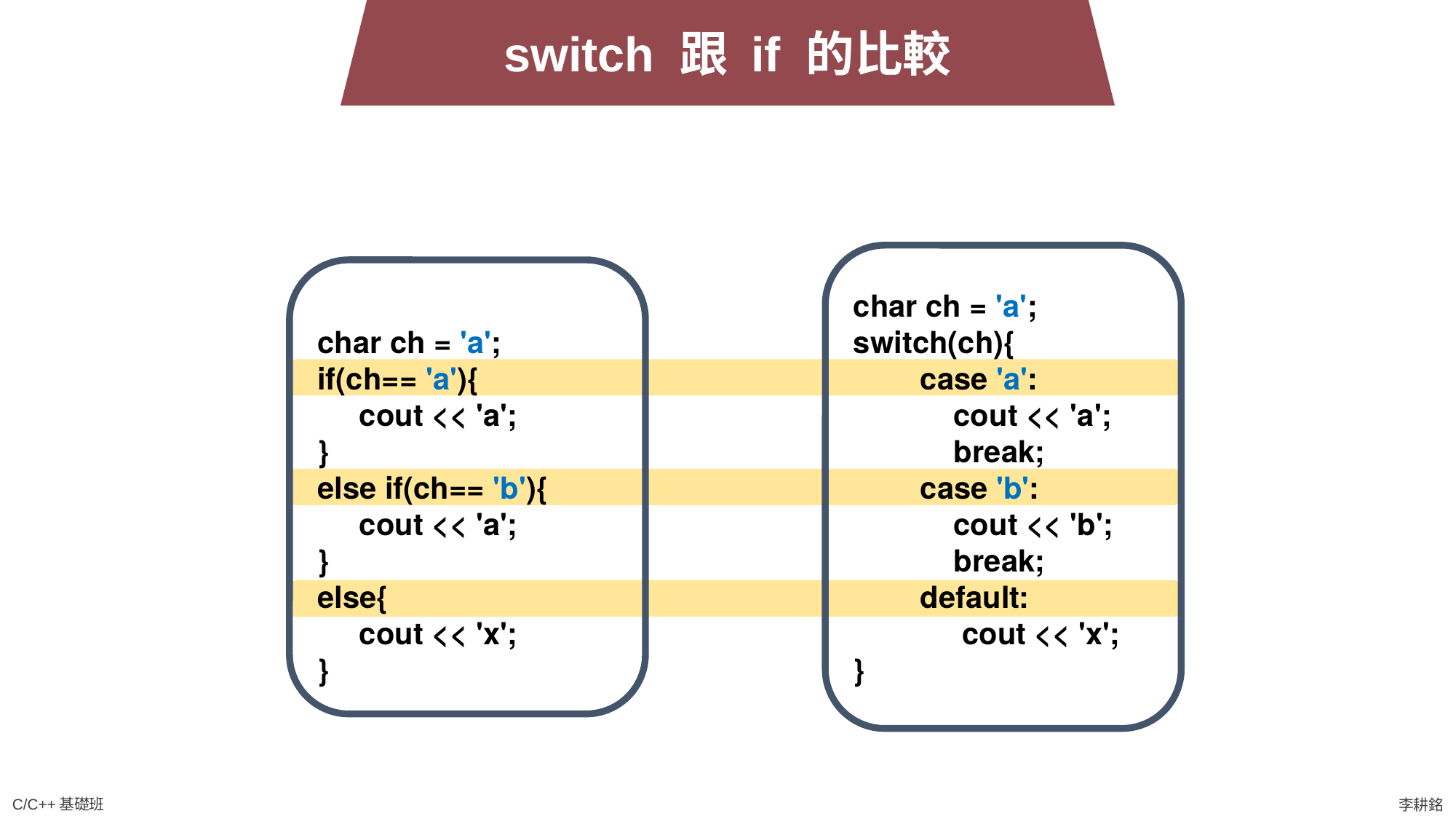

switch 跟 if 的比較
char ch = 'a';
switch(ch){
        case 'a':
            cout << 'a';
            break;
        case 'b':
            cout << 'b';
            break;
        default:
             cout << 'x';
}

char ch = 'a';
if(ch== 'a'){
     cout << 'a';
}
else if(ch== 'b'){
     cout << 'a';
}
else{
     cout << 'x';
}

C/C++基礎班
李耕銘